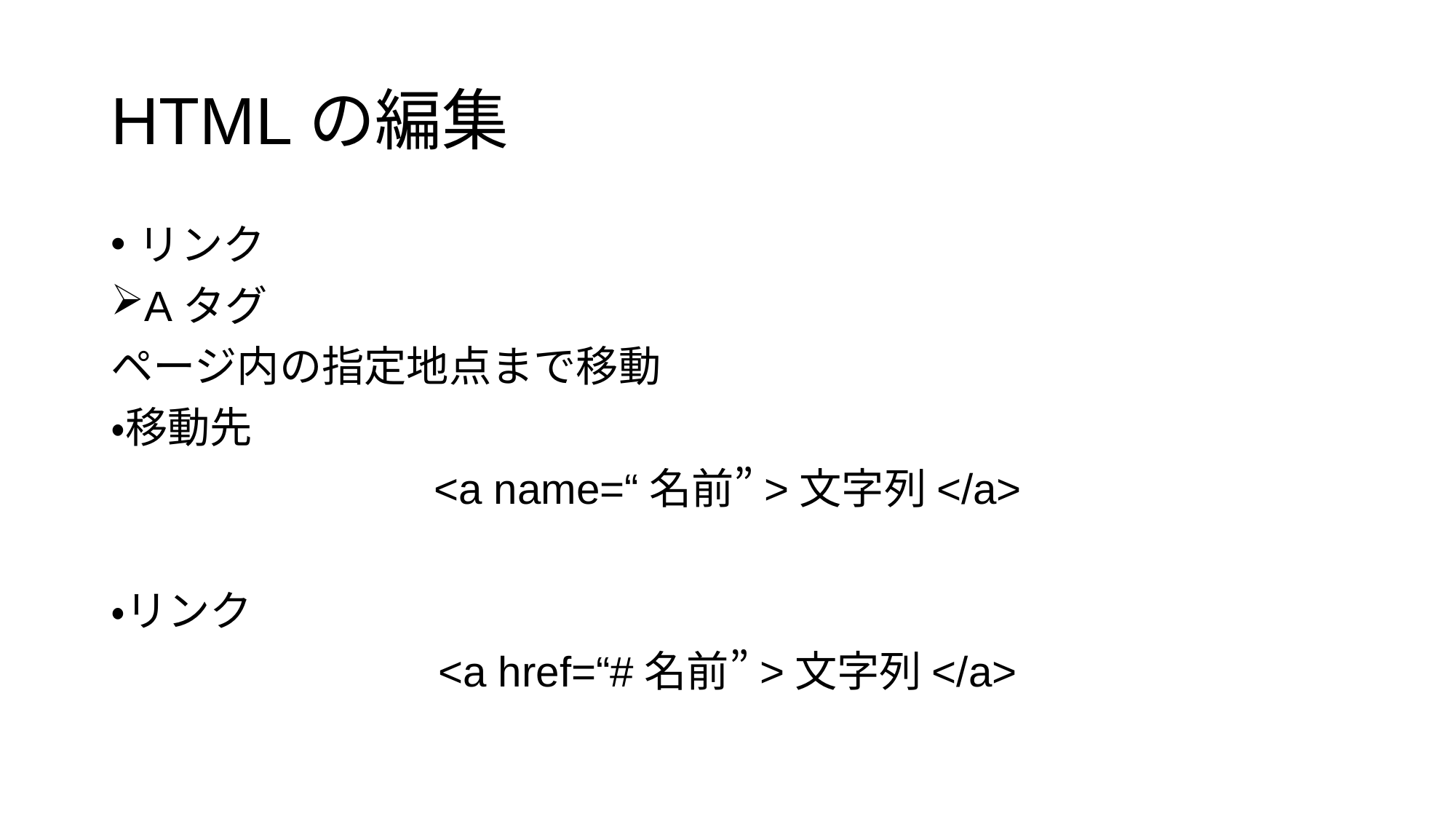

# HTMLの編集
リンク
Aタグ
ページ内の指定地点まで移動
・移動先
<a name=“名前”>文字列</a>

・リンク
<a href=“#名前”>文字列</a>